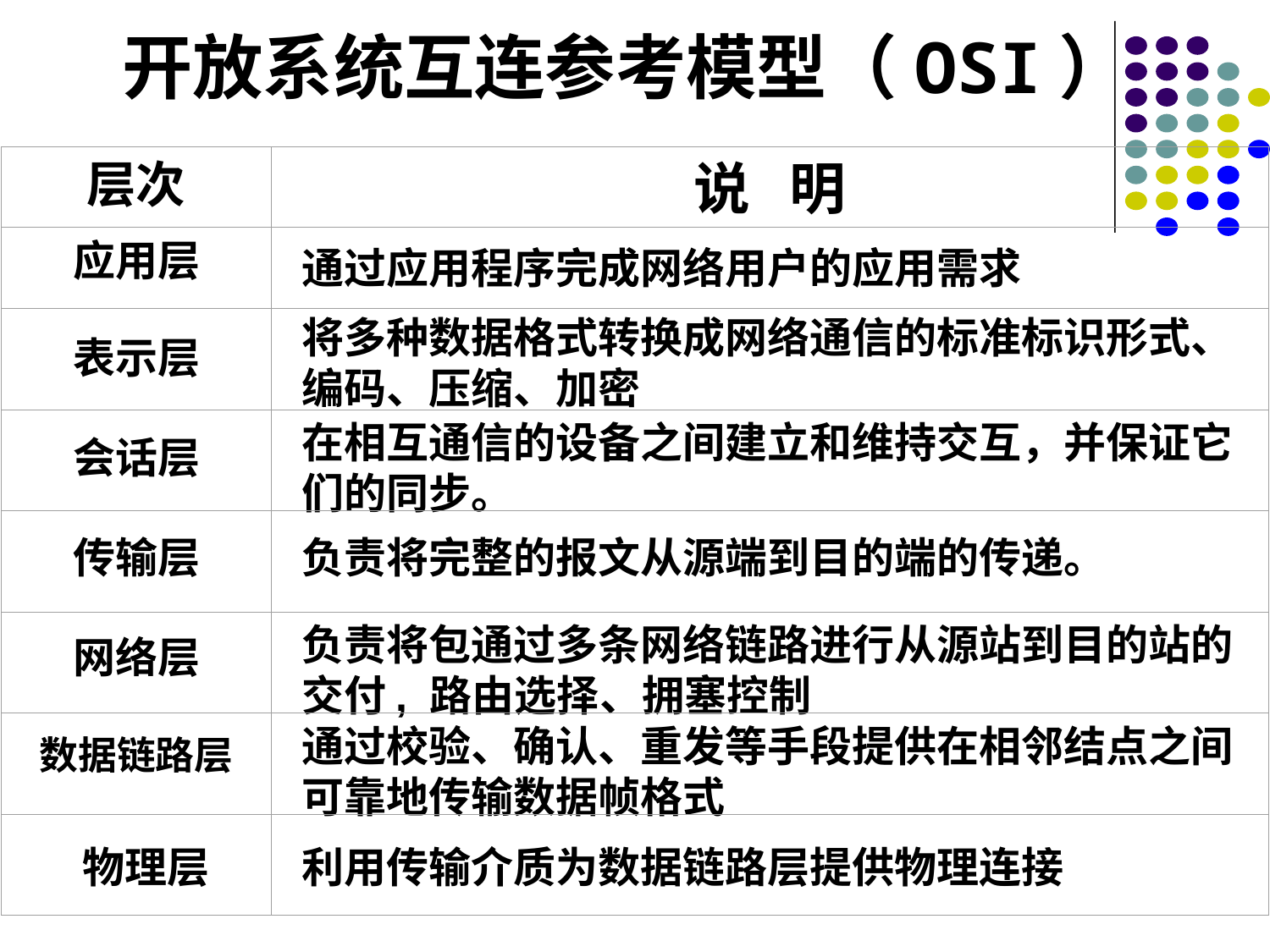

# 开放系统互连参考模型（OSI）

层次

说   明

应用层

通过应用程序完成网络用户的应用需求
将多种数据格式转换成网络通信的标准标识形式、编码、压缩、加密

表示层

会话层

在相互通信的设备之间建立和维持交互，并保证它们的同步。

传输层

负责将完整的报文从源端到目的端的传递。

负责将包通过多条网络链路进行从源站到目的站的交付, 路由选择、拥塞控制

网络层

数据链路层

通过校验、确认、重发等手段提供在相邻结点之间可靠地传输数据帧格式

 物理层

利用传输介质为数据链路层提供物理连接